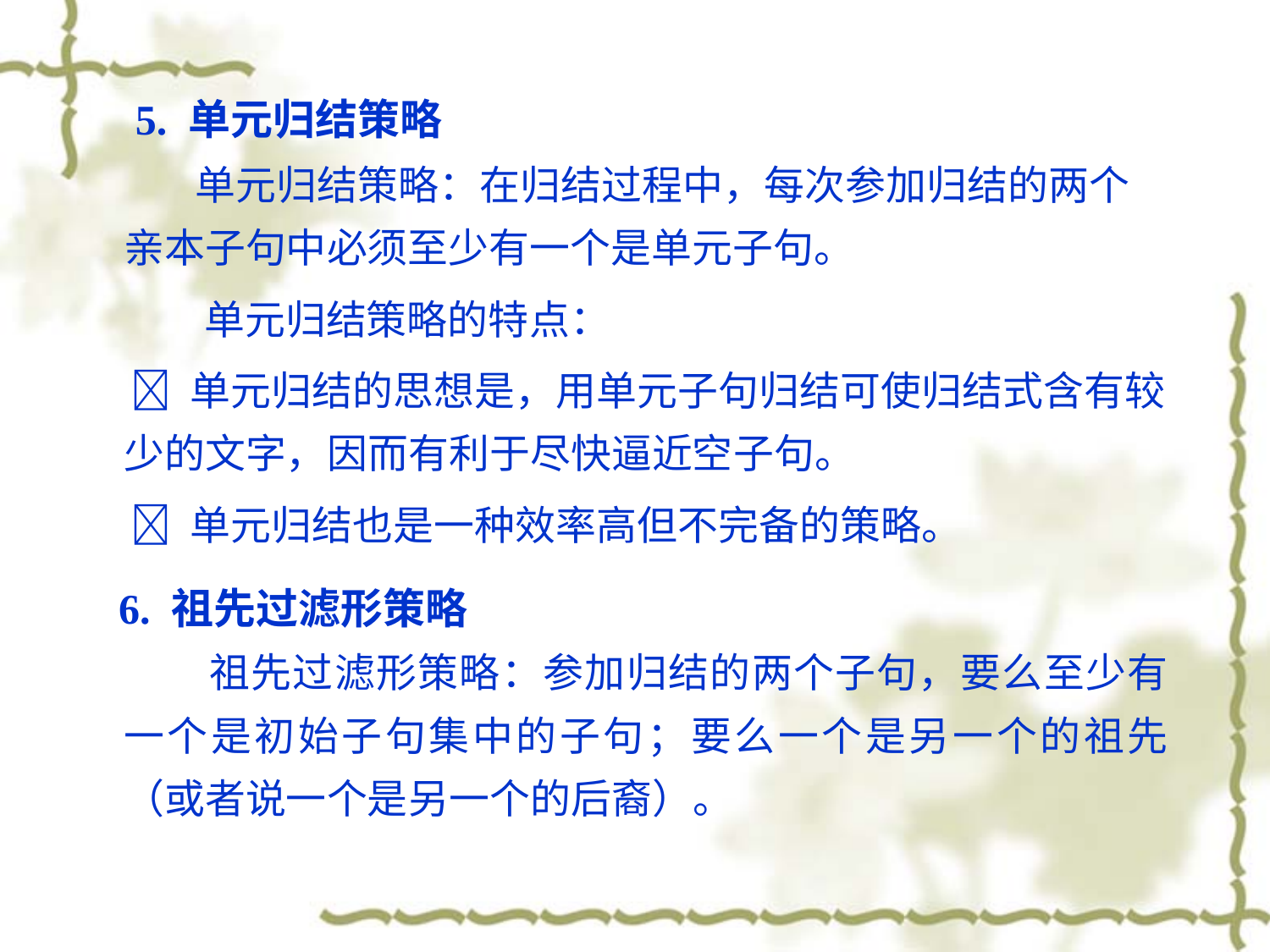

5. 单元归结策略
            单元归结策略：在归结过程中，每次参加归结的两个亲本子句中必须至少有一个是单元子句。
             单元归结策略的特点：
      • 单元归结的思想是，用单元子句归结可使归结式含有较少的文字，因而有利于尽快逼近空子句。
      • 单元归结也是一种效率高但不完备的策略。
    6. 祖先过滤形策略
            祖先过滤形策略：参加归结的两个子句，要么至少有一个是初始子句集中的子句；要么一个是另一个的祖先（或者说一个是另一个的后裔）。